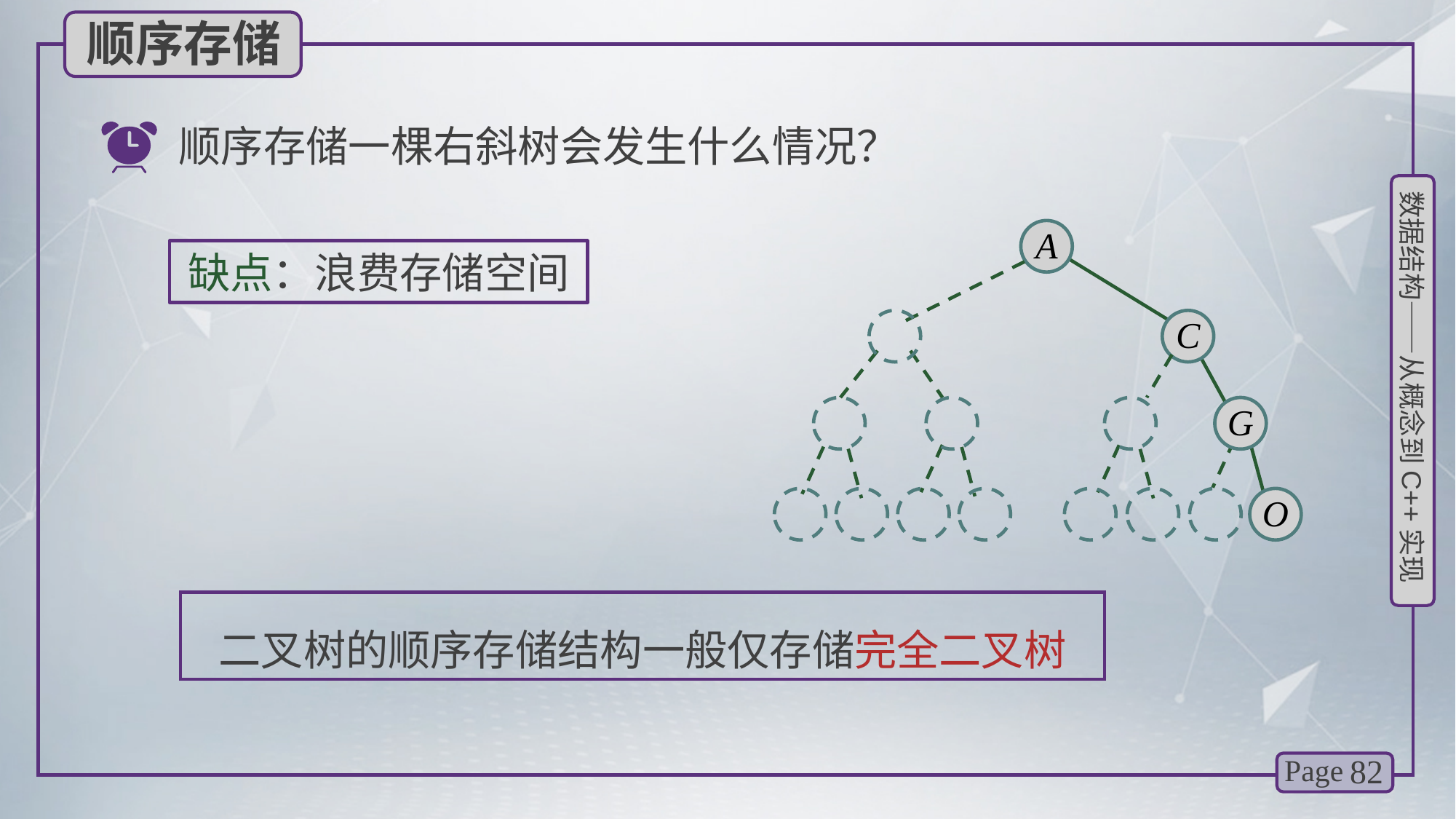

顺序存储

顺序存储一棵右斜树会发生什么情况？

A
缺点：浪费存储空间

C

G

O
二叉树的顺序存储结构一般仅存储完全二叉树